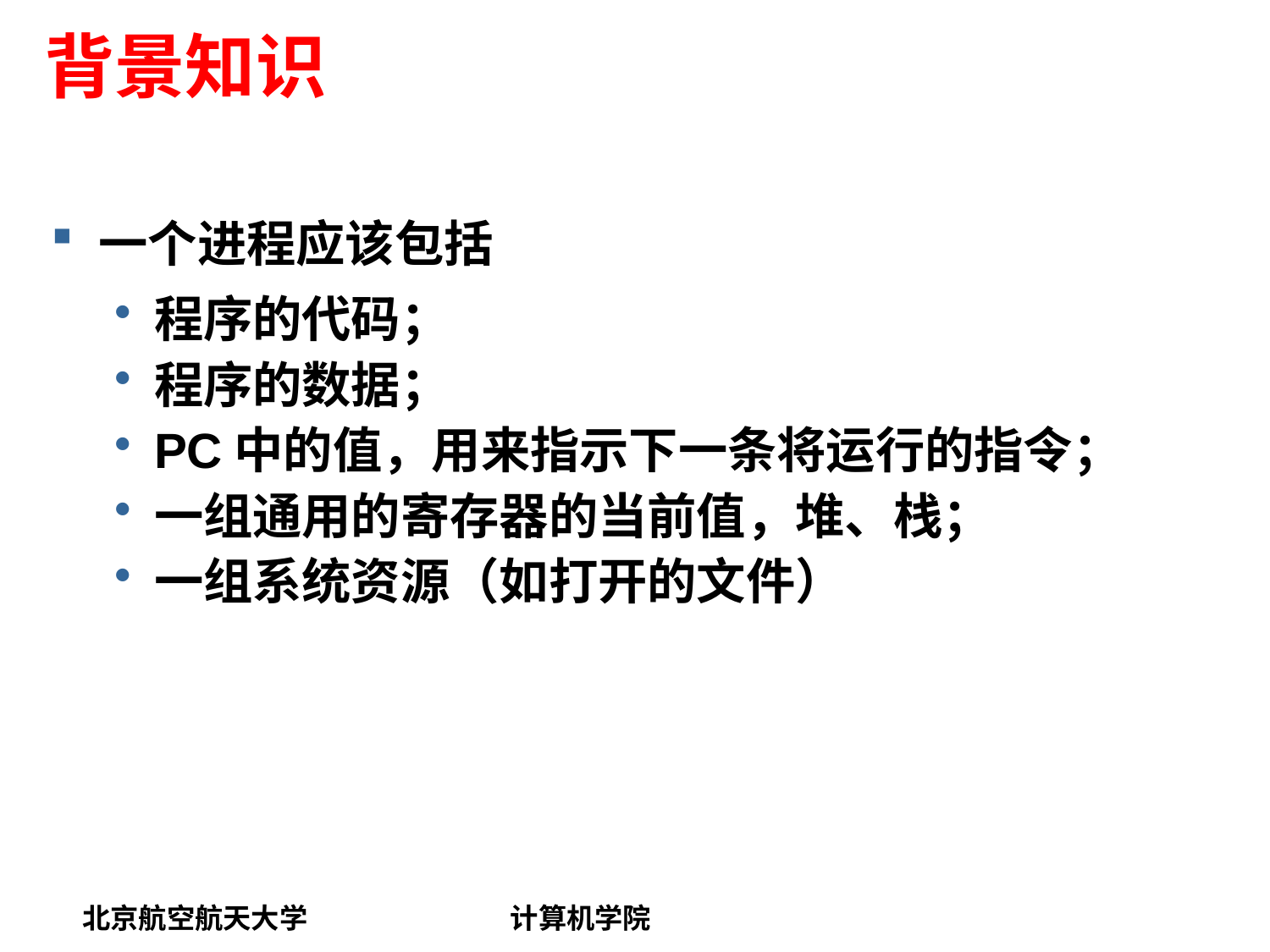

# 背景知识

一个进程应该包括
程序的代码；
程序的数据；
PC中的值，用来指示下一条将运行的指令；
一组通用的寄存器的当前值，堆、栈；
一组系统资源（如打开的文件）